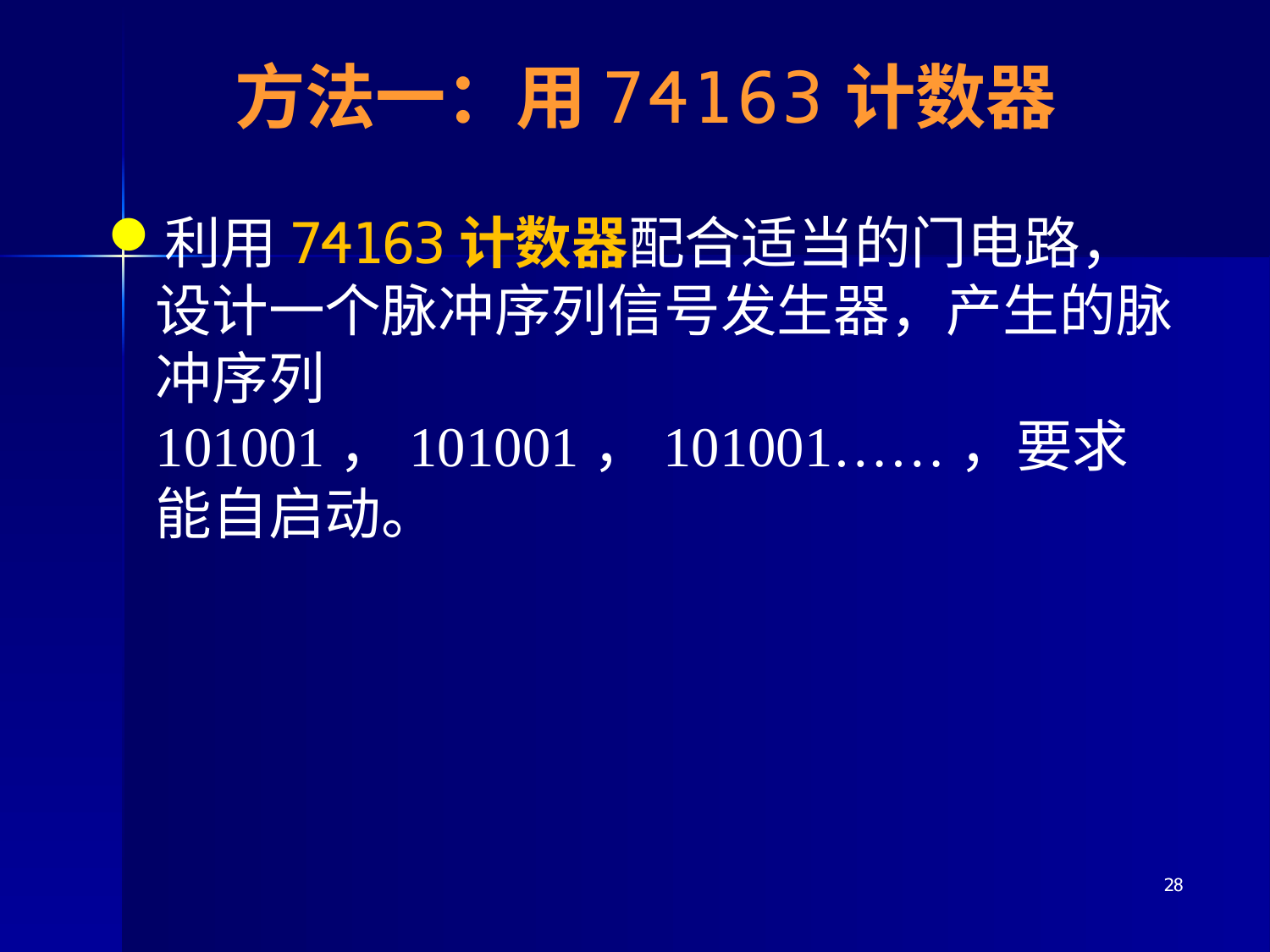

# 方法一：用74163计数器
利用74163计数器配合适当的门电路，设计一个脉冲序列信号发生器，产生的脉冲序列101001，101001，101001……，要求能自启动。

28